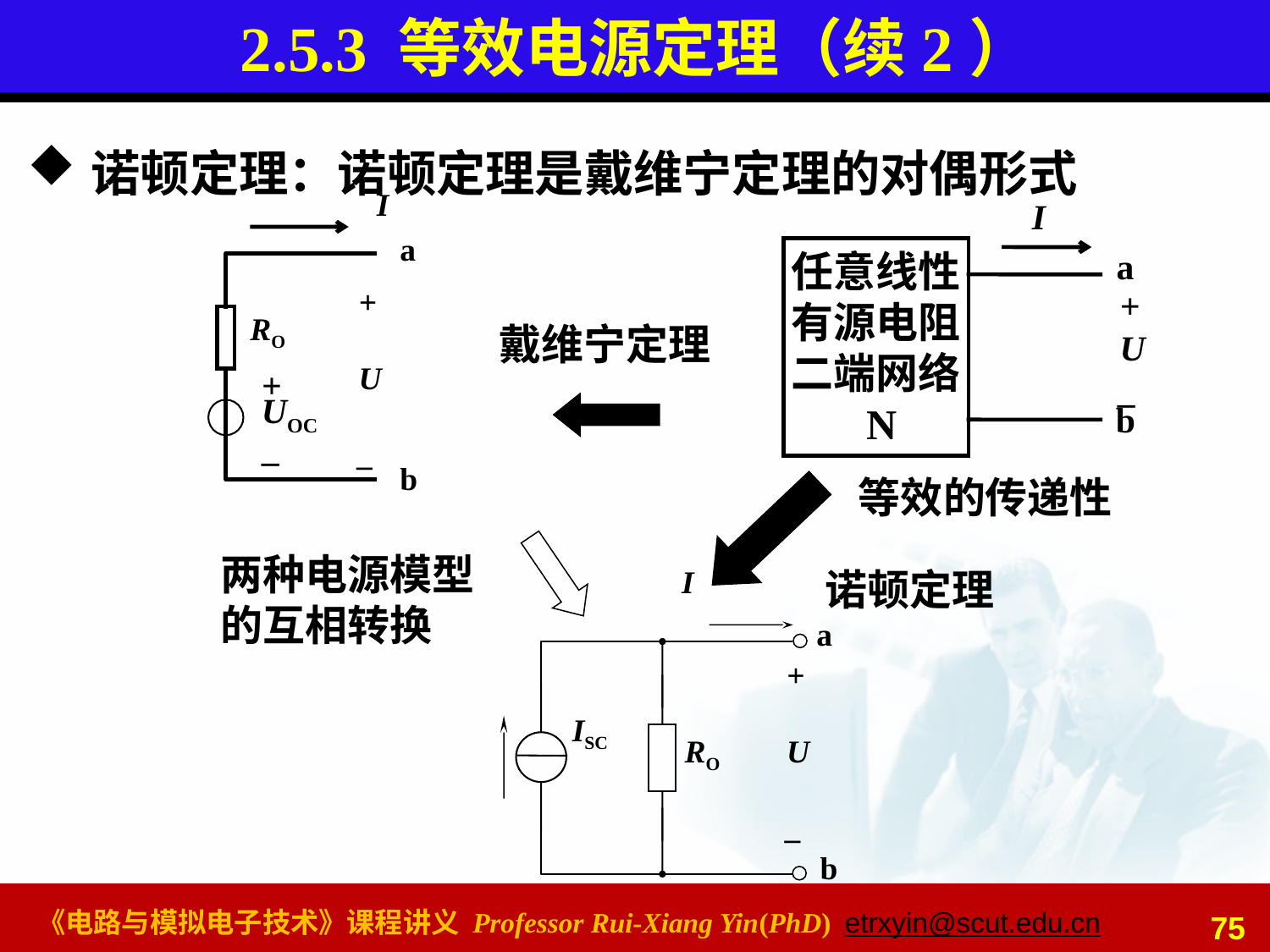

# 2.5.3 等效电源定理（续2）
诺顿定理：诺顿定理是戴维宁定理的对偶形式
I
a

+

U

_
RO

+
UOC
_

b
I
任意线性
有源电阻
二端网络
 N
a

+
U
_
b

戴维宁定理

等效的传递性

两种电源模型
的互相转换

I

a

+

U

_

ISC
RO

b

诺顿定理
75